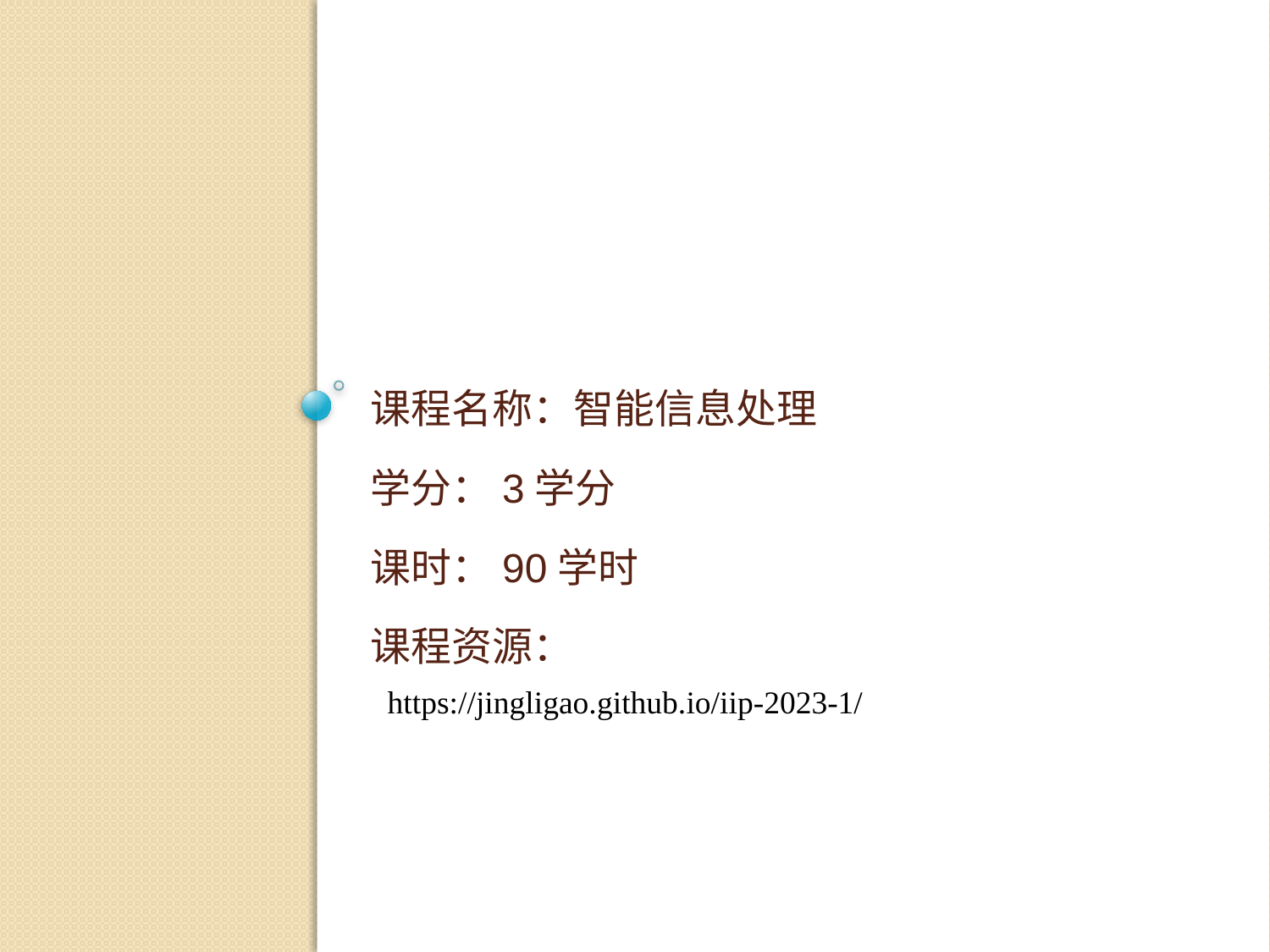

# 课程简介：
课程名称：智能信息处理
学分：3学分
课时：90学时
课程资源：
https://jingligao.github.io/iip-2023-1/